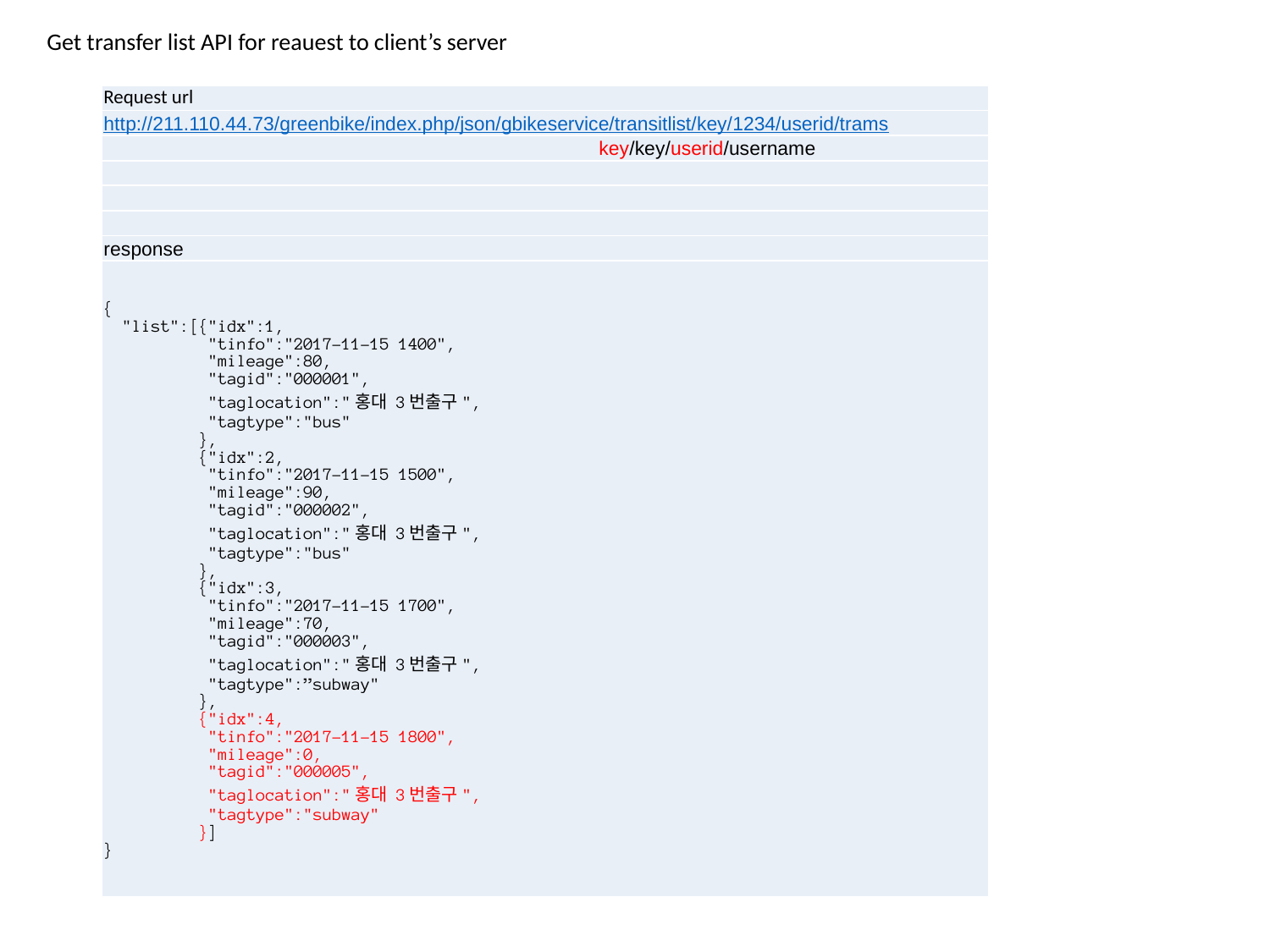

Get transfer list API for reauest to client’s server
| Request url |
| --- |
| http://211.110.44.73/greenbike/index.php/json/gbikeservice/transitlist/key/1234/userid/trams |
| key/key/userid/username |
|  |
|  |
|  |
| response |
| { "list":[{"idx":1, "tinfo":"2017-11-15 1400", "mileage":80, "tagid":"000001", "taglocation":"홍대 3번출구", "tagtype":"bus" }, {"idx":2, "tinfo":"2017-11-15 1500", "mileage":90, "tagid":"000002", "taglocation":"홍대 3번출구", "tagtype":"bus" }, {"idx":3, "tinfo":"2017-11-15 1700", "mileage":70, "tagid":"000003", "taglocation":"홍대 3번출구", "tagtype":”subway" }, {"idx":4, "tinfo":"2017-11-15 1800", "mileage":0, "tagid":"000005", "taglocation":"홍대 3번출구", "tagtype":"subway" }] } |